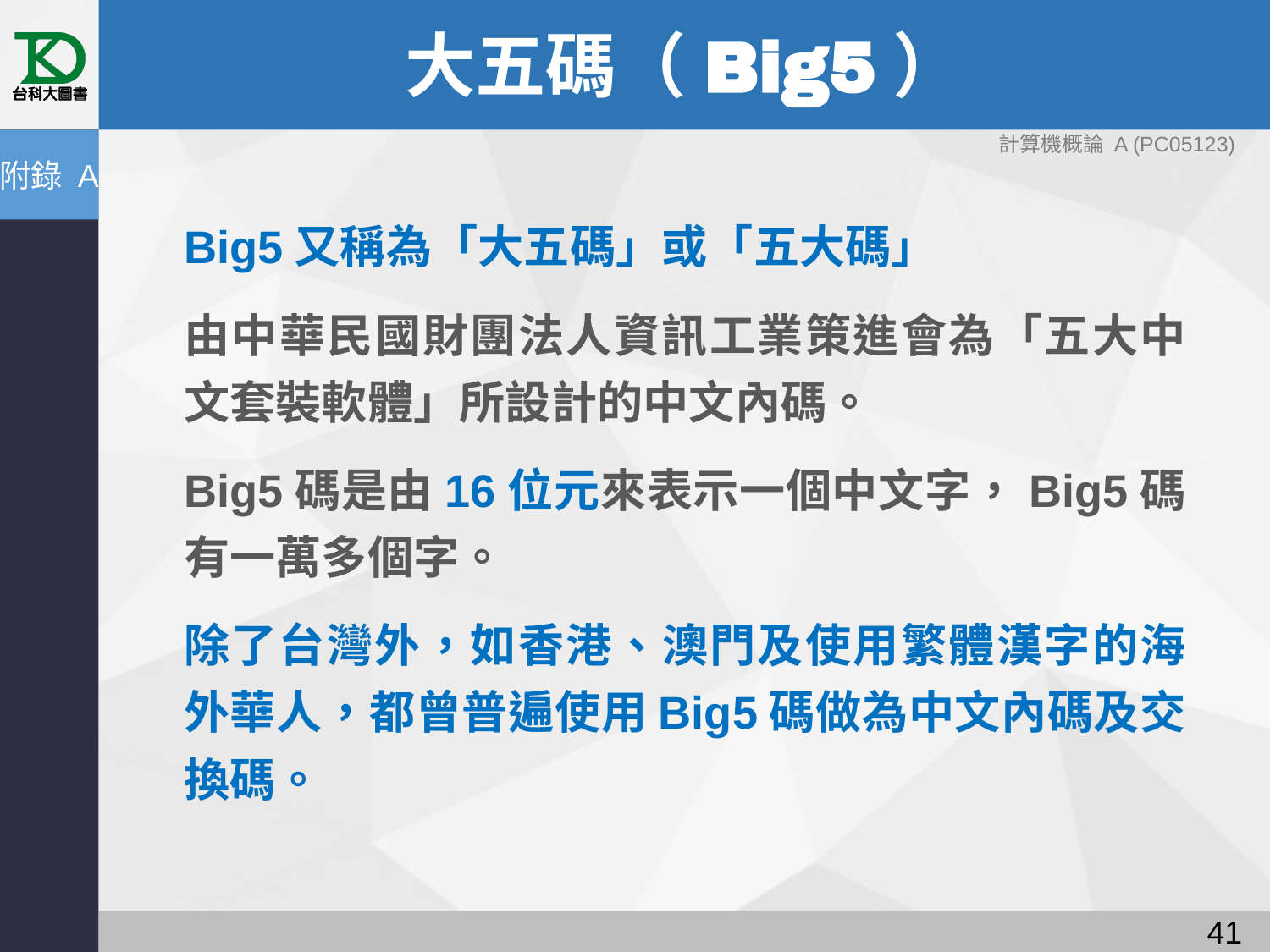

# 大五碼（Big5）
計算機概論 A (PC05123)
附錄 A
Big5又稱為「大五碼」或「五大碼」
由中華民國財團法人資訊工業策進會為「五大中文套裝軟體」所設計的中文內碼。
Big5碼是由16位元來表示一個中文字，Big5碼有一萬多個字。
除了台灣外，如香港、澳門及使用繁體漢字的海外華人，都曾普遍使用Big5碼做為中文內碼及交換碼。

41